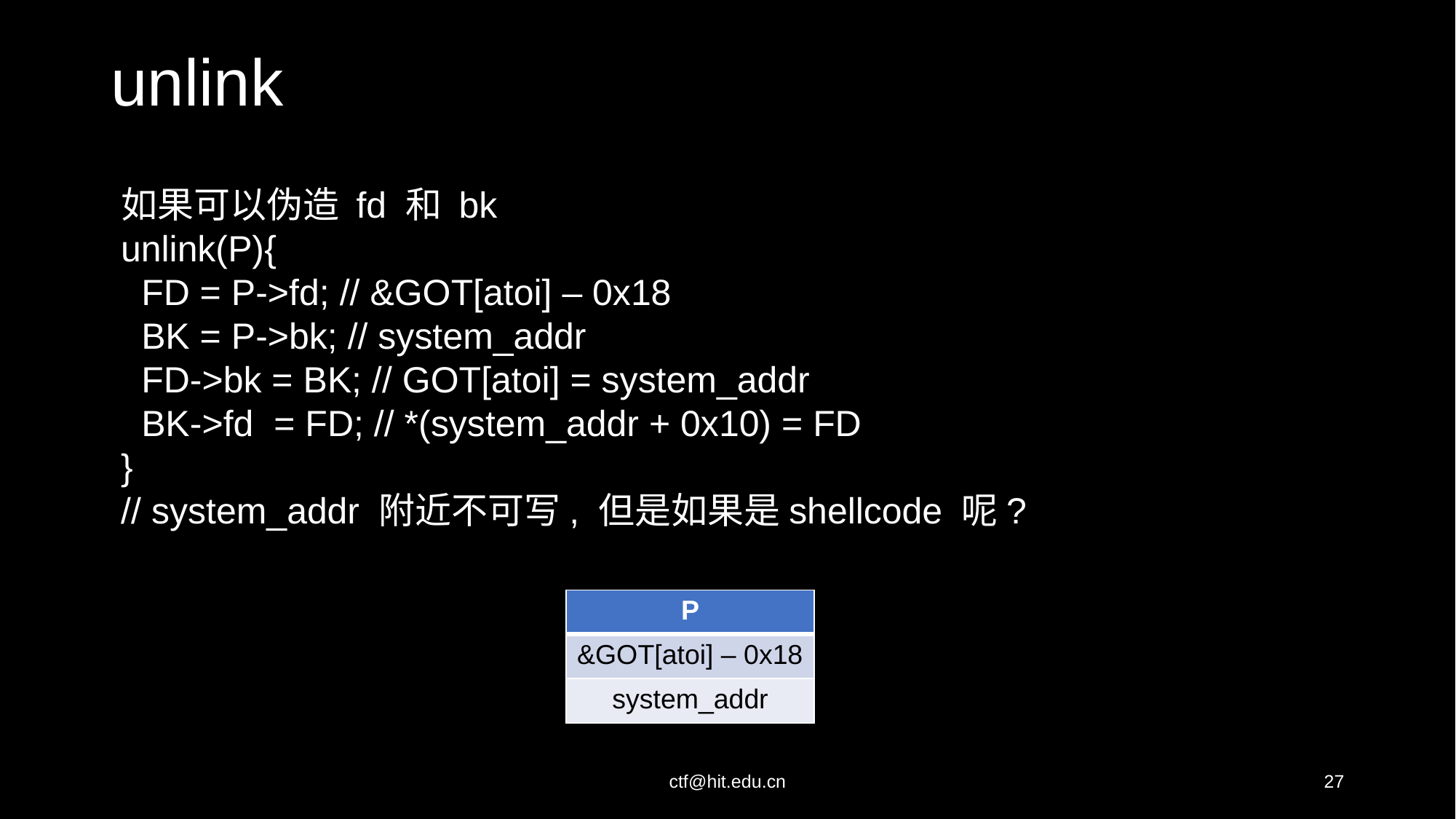

# unlink
如果可以伪造 fd 和 bk
unlink(P){
  FD = P->fd; // &GOT[atoi] – 0x18
  BK = P->bk; // system_addr
  FD->bk = BK; // GOT[atoi] = system_addr
  BK->fd  = FD; // *(system_addr + 0x10) = FD
}
// system_addr 附近不可写, 但是如果是shellcode 呢?
| P |
| --- |
| &GOT[atoi] – 0x18 |
| system\_addr |
ctf@hit.edu.cn
27